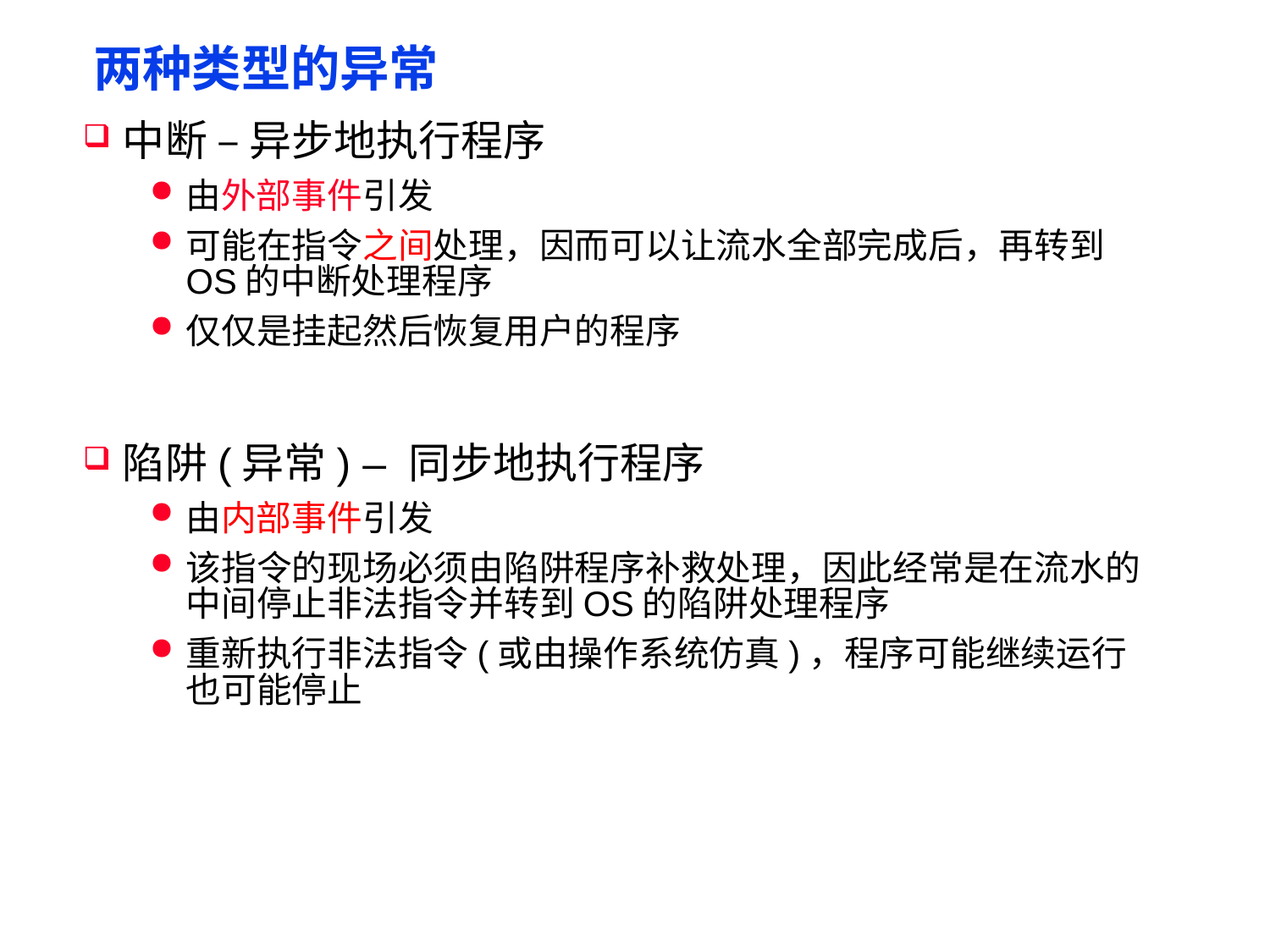

# 两种类型的异常
中断 – 异步地执行程序
由外部事件引发
可能在指令之间处理，因而可以让流水全部完成后，再转到OS的中断处理程序
仅仅是挂起然后恢复用户的程序

陷阱(异常) – 同步地执行程序
由内部事件引发
该指令的现场必须由陷阱程序补救处理，因此经常是在流水的中间停止非法指令并转到OS的陷阱处理程序
重新执行非法指令(或由操作系统仿真)，程序可能继续运行也可能停止